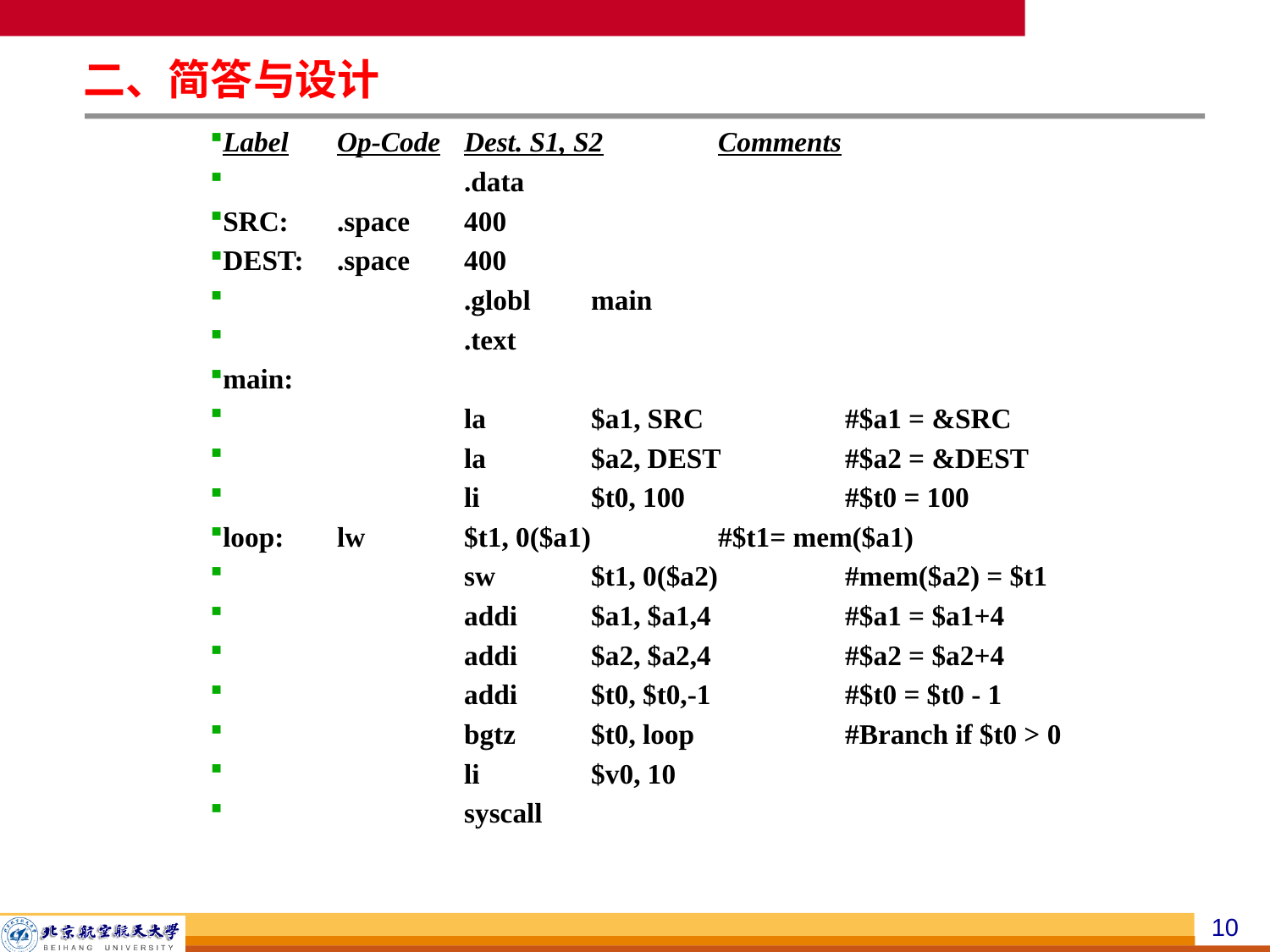

二、简答与设计
Label	Op-Code	Dest. S1, S2	Comments
		.data
SRC:	.space	400
DEST:	.space	400
		.globl	main
		.text
main:
		la 	$a1, SRC		#$a1 = &SRC
		la	$a2, DEST	#$a2 = &DEST
		li	$t0, 100		#$t0 = 100
loop:	lw	$t1, 0($a1)	#$t1= mem($a1)
		sw	$t1, 0($a2)	#mem($a2) = $t1
		addi	$a1, $a1,4		#$a1 = $a1+4
		addi	$a2, $a2,4		#$a2 = $a2+4
		addi	$t0, $t0,-1		#$t0 = $t0 - 1
		bgtz	$t0, loop		#Branch if $t0 > 0
		li	$v0, 10
		syscall